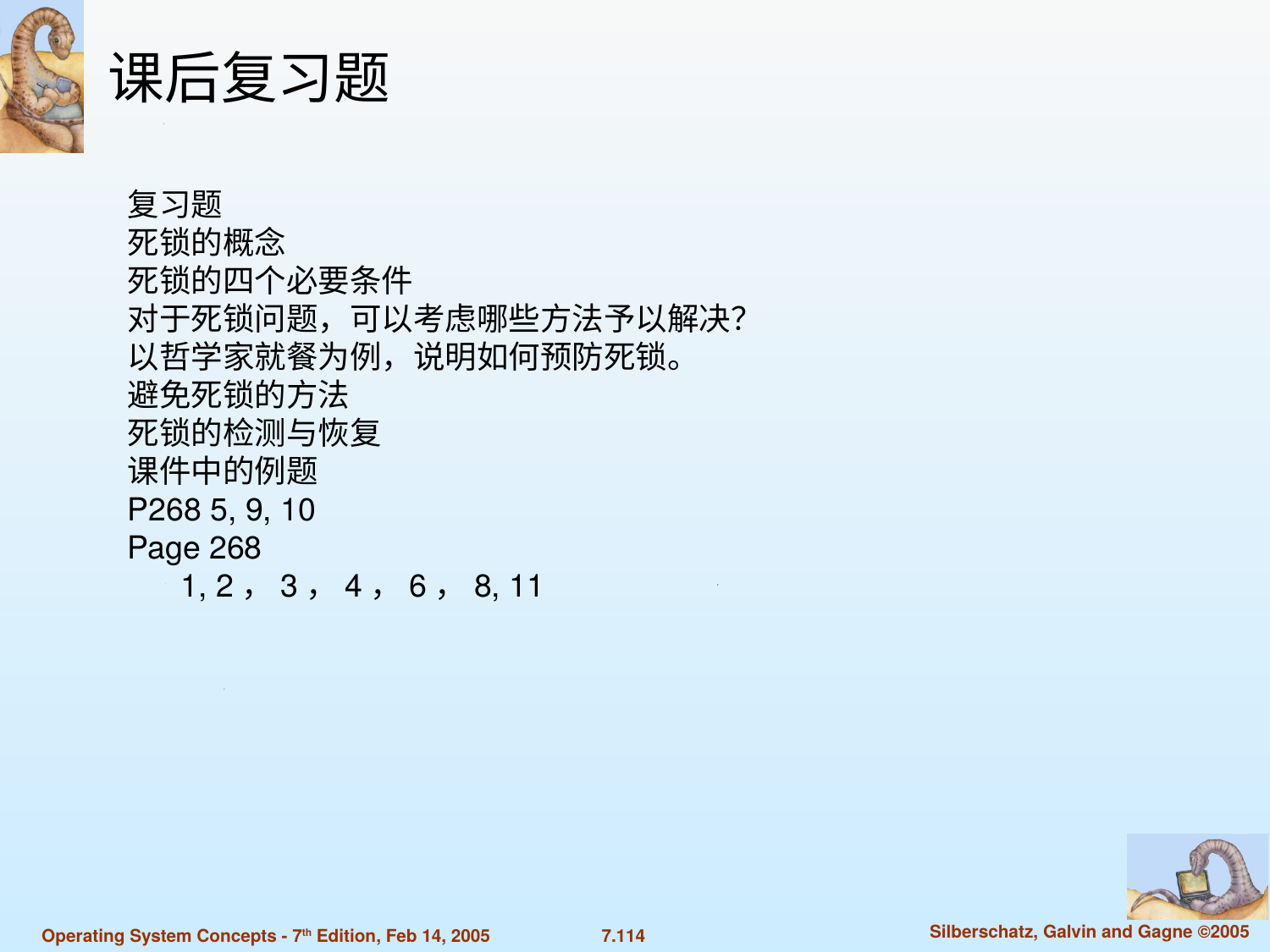

课后复习题
复习题
死锁的概念
死锁的四个必要条件
对于死锁问题，可以考虑哪些方法予以解决？
以哲学家就餐为例，说明如何预防死锁。
避免死锁的方法
死锁的检测与恢复
课件中的例题
P268 5, 9, 10
Page 268
      1, 2，3，4，6，8, 11